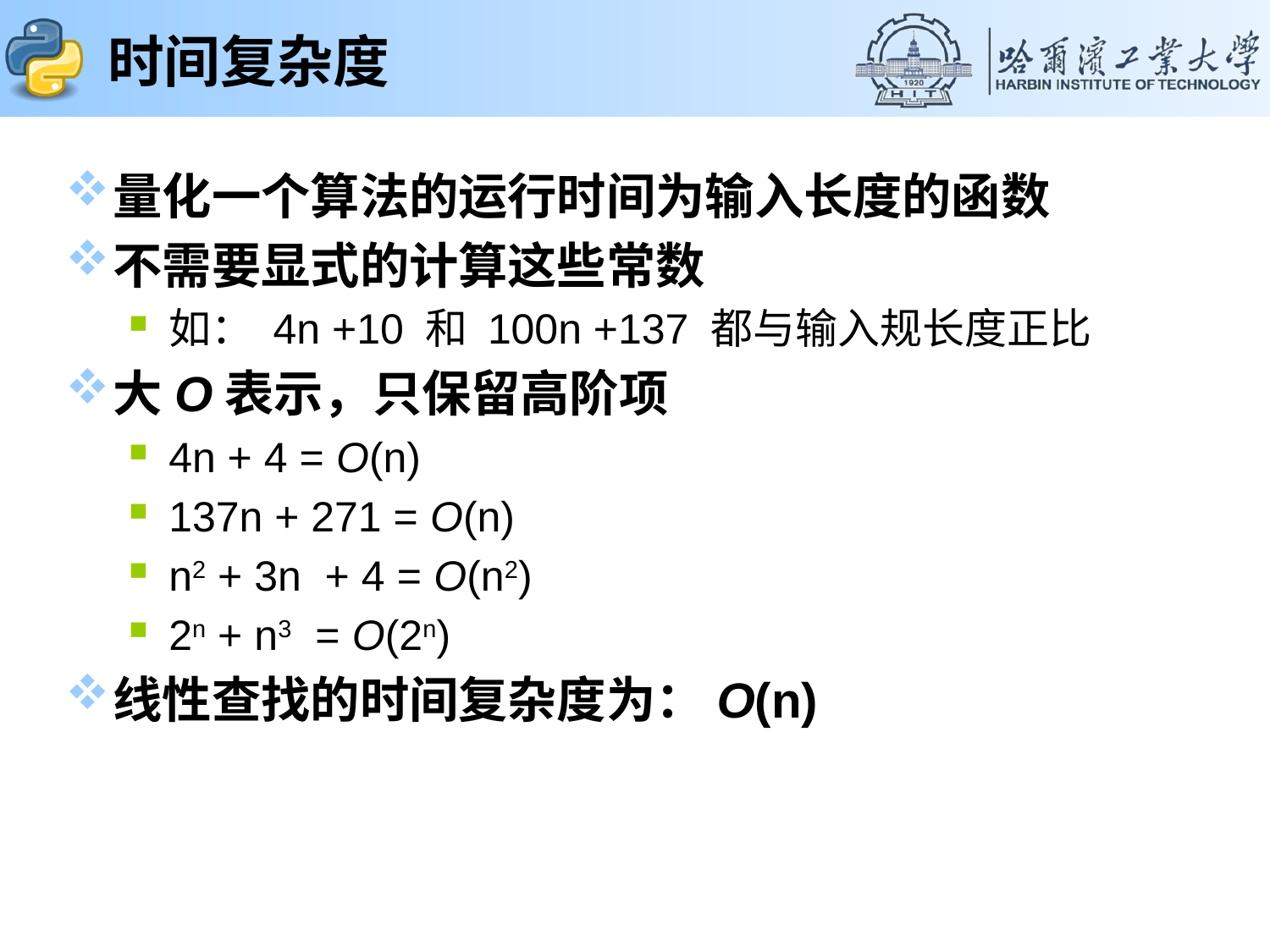

# 时间复杂度
量化一个算法的运行时间为输入长度的函数
不需要显式的计算这些常数
如： 4n +10 和 100n +137 都与输入规长度正比
大O表示，只保留高阶项
4n + 4 = O(n)
137n + 271 = O(n)
n2 + 3n  + 4 = O(n2)
2n + n3  = O(2n)
线性查找的时间复杂度为：O(n)